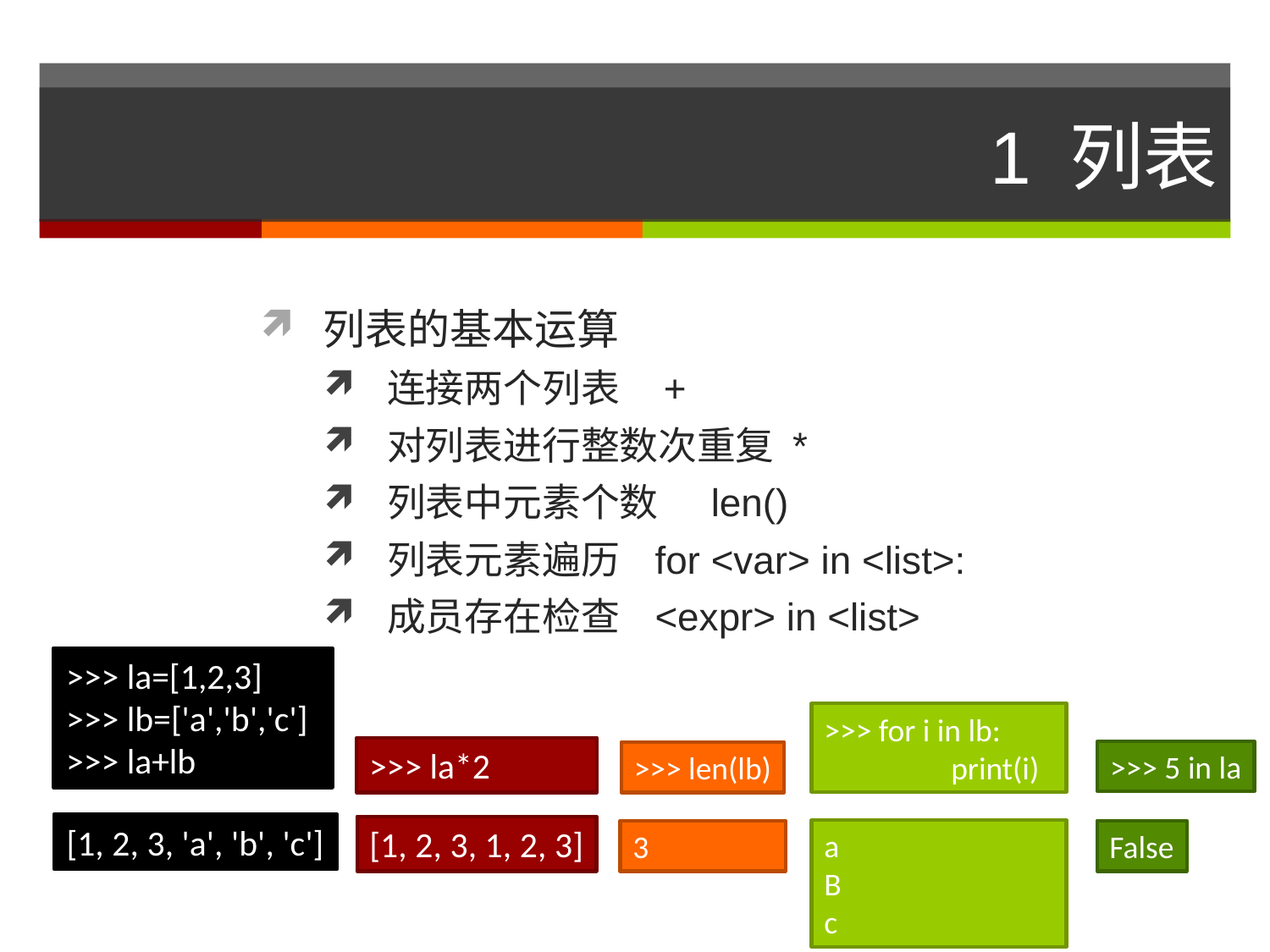

# 1 列表
列表的基本运算
连接两个列表    +
对列表进行整数次重复 *
列表中元素个数     len()
列表元素遍历   for <var> in <list>:
成员存在检查   <expr> in <list>

>>> la=[1,2,3]
>>> lb=['a','b','c']
>>> la+lb
>>> for i in lb:
	print(i)
>>> la*2
>>> 5 in la
>>> len(lb)
[1, 2, 3, 'a', 'b', 'c']
[1, 2, 3, 1, 2, 3]
a
B
c
3
False